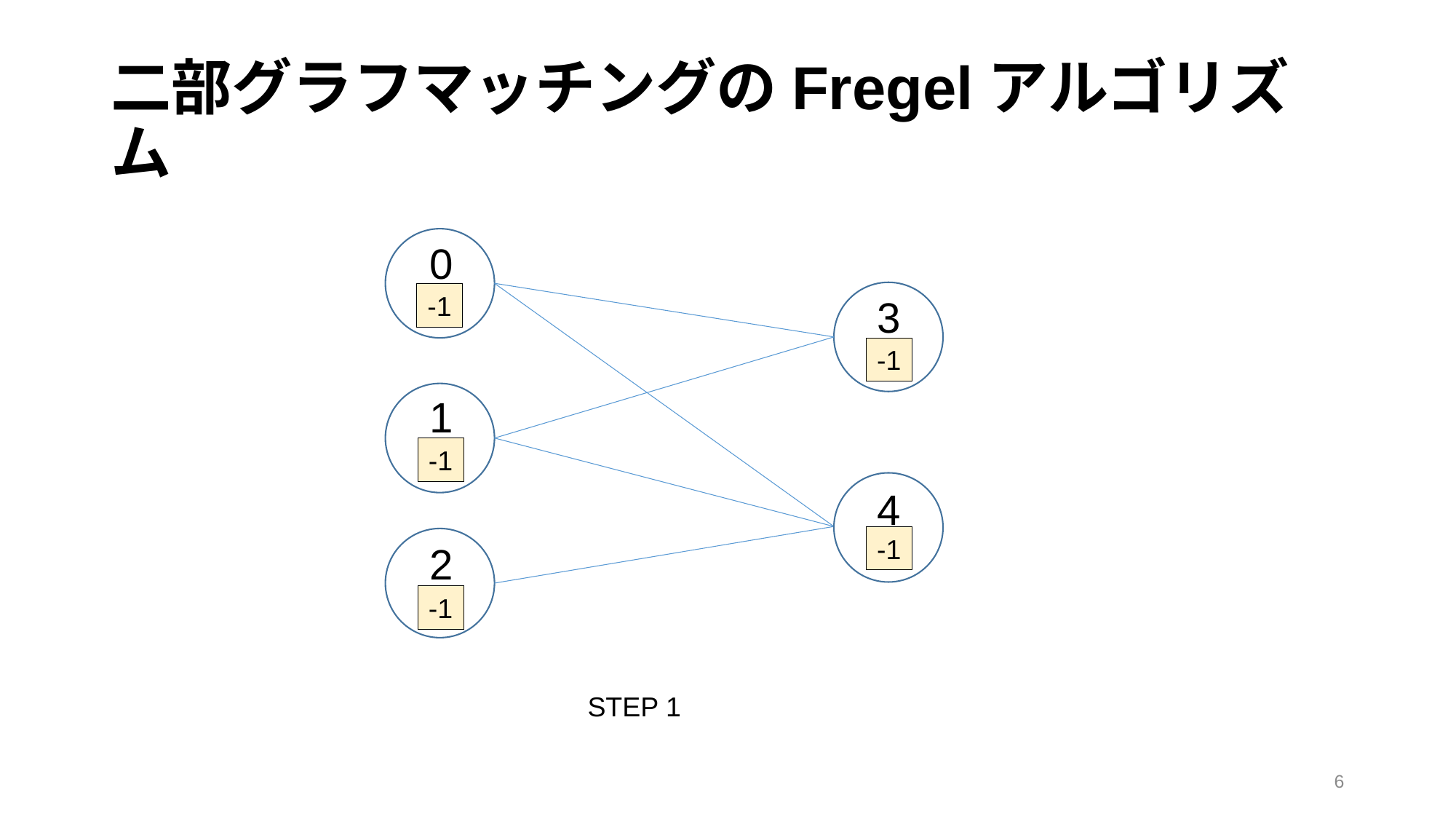

# 二部グラフマッチングのFregelアルゴリズム

0

-1
3
-1

1
-1

4
-1

2
-1
STEP 1
6